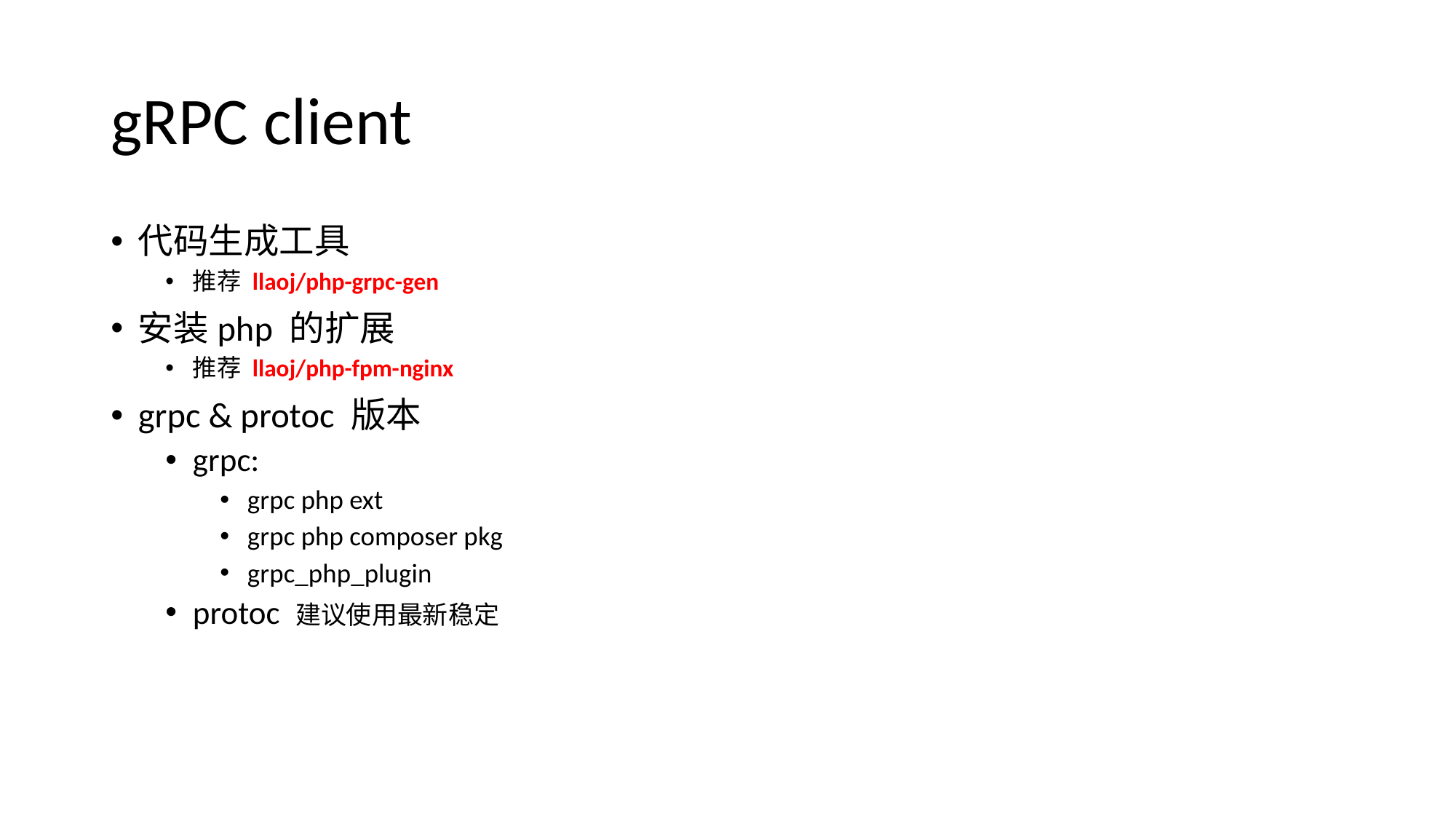

# gRPC client
代码生成工具
推荐 llaoj/php-grpc-gen
安装php 的扩展
推荐 llaoj/php-fpm-nginx
grpc & protoc 版本
grpc:
grpc php ext
grpc php composer pkg
grpc_php_plugin
protoc 建议使用最新稳定